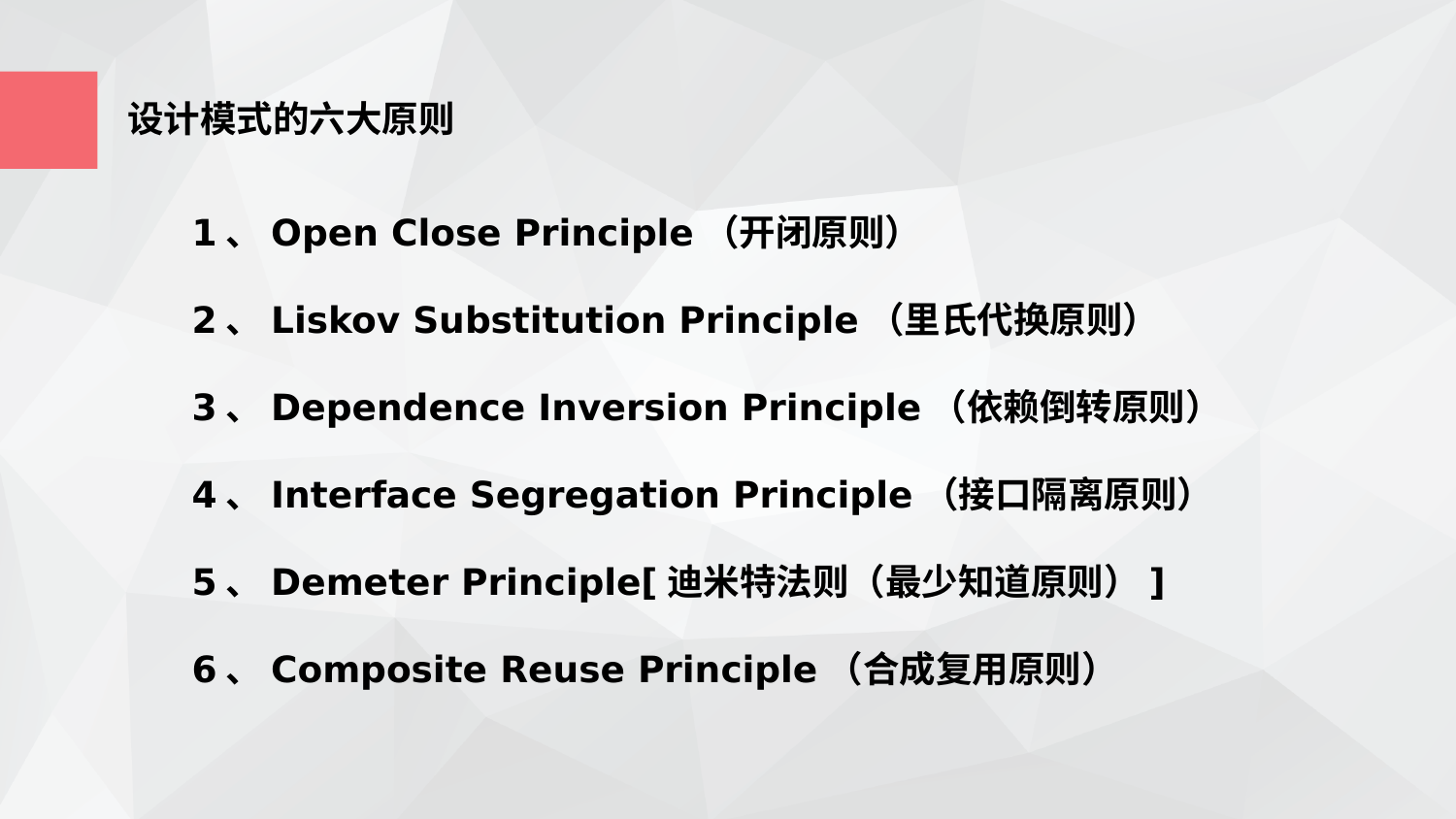

设计模式的六大原则
1、Open Close Principle（开闭原则）

2、Liskov Substitution Principle（里氏代换原则）

3、Dependence Inversion Principle（依赖倒转原则）

4、Interface Segregation Principle（接口隔离原则）

5、Demeter Principle[迪米特法则（最少知道原则）]

6、Composite Reuse Principle（合成复用原则）